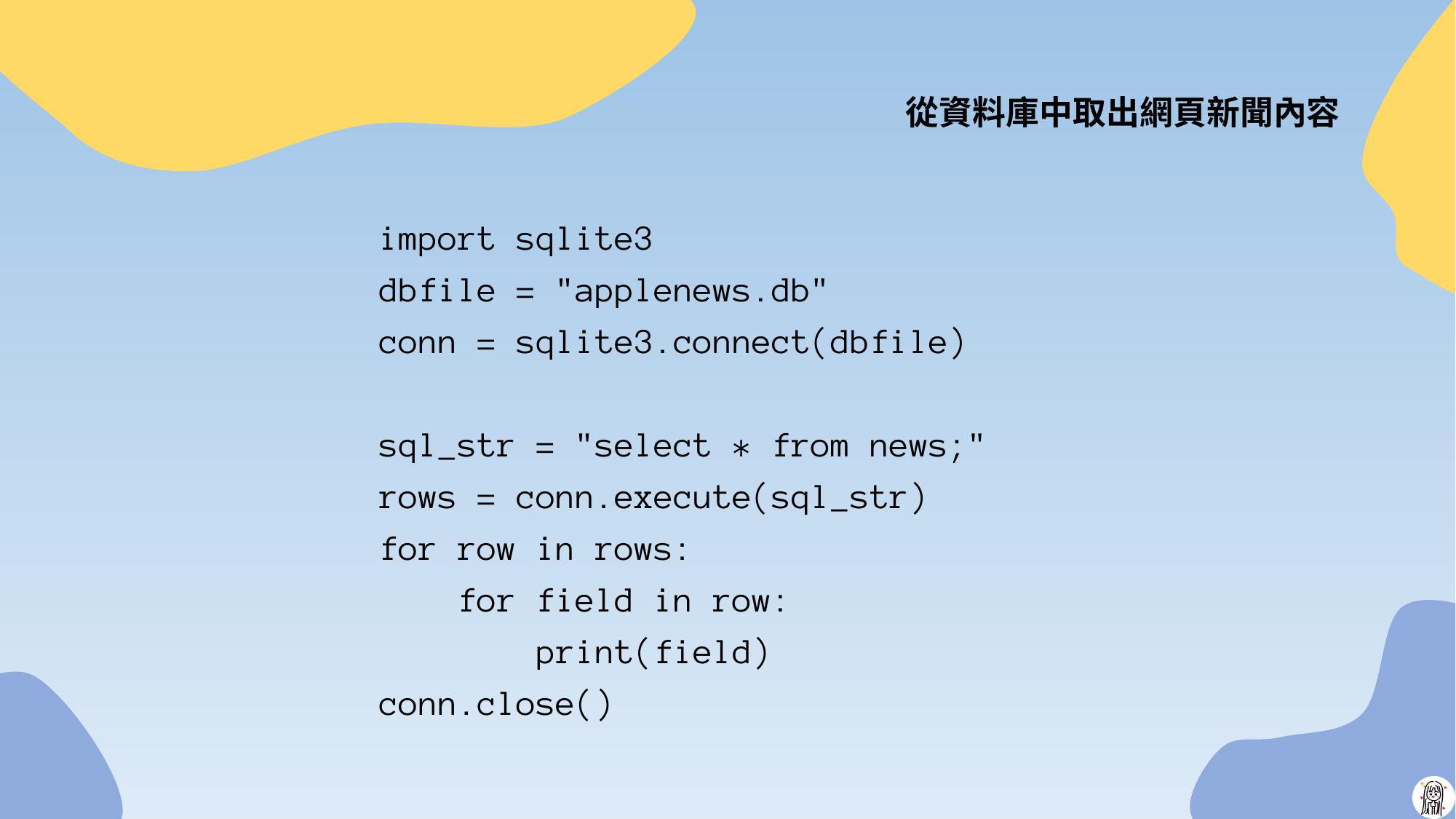

# 從資料庫中取出網頁新聞內容
import sqlite3
dbfile = "applenews.db"
conn = sqlite3.connect(dbfile)

sql_str = "select * from news;"
rows = conn.execute(sql_str)
for row in rows:
    for field in row:
        print(field)
conn.close()
45